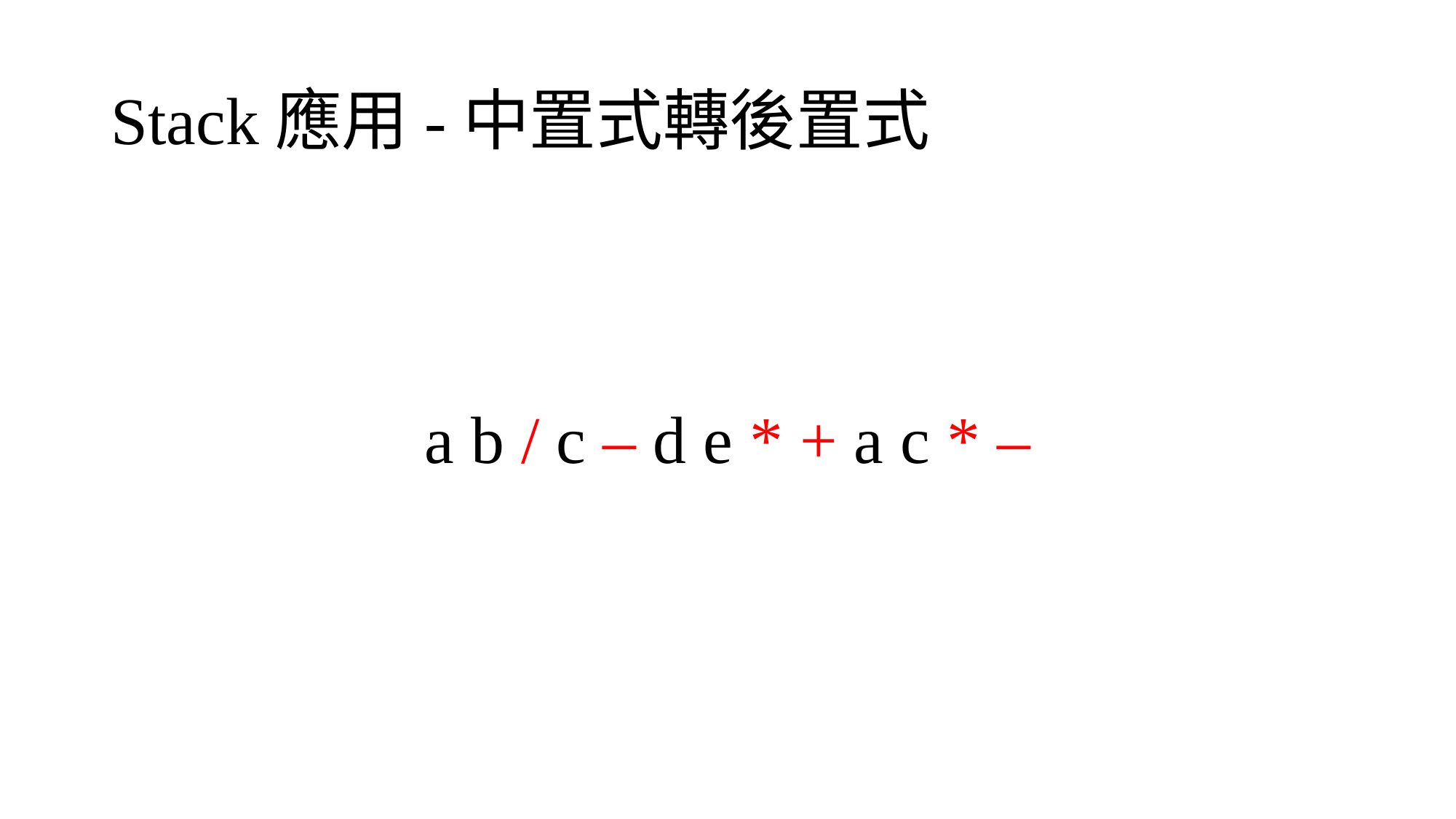

# Stack應用-中置式轉後置式

a b / c – d e * + a c * –